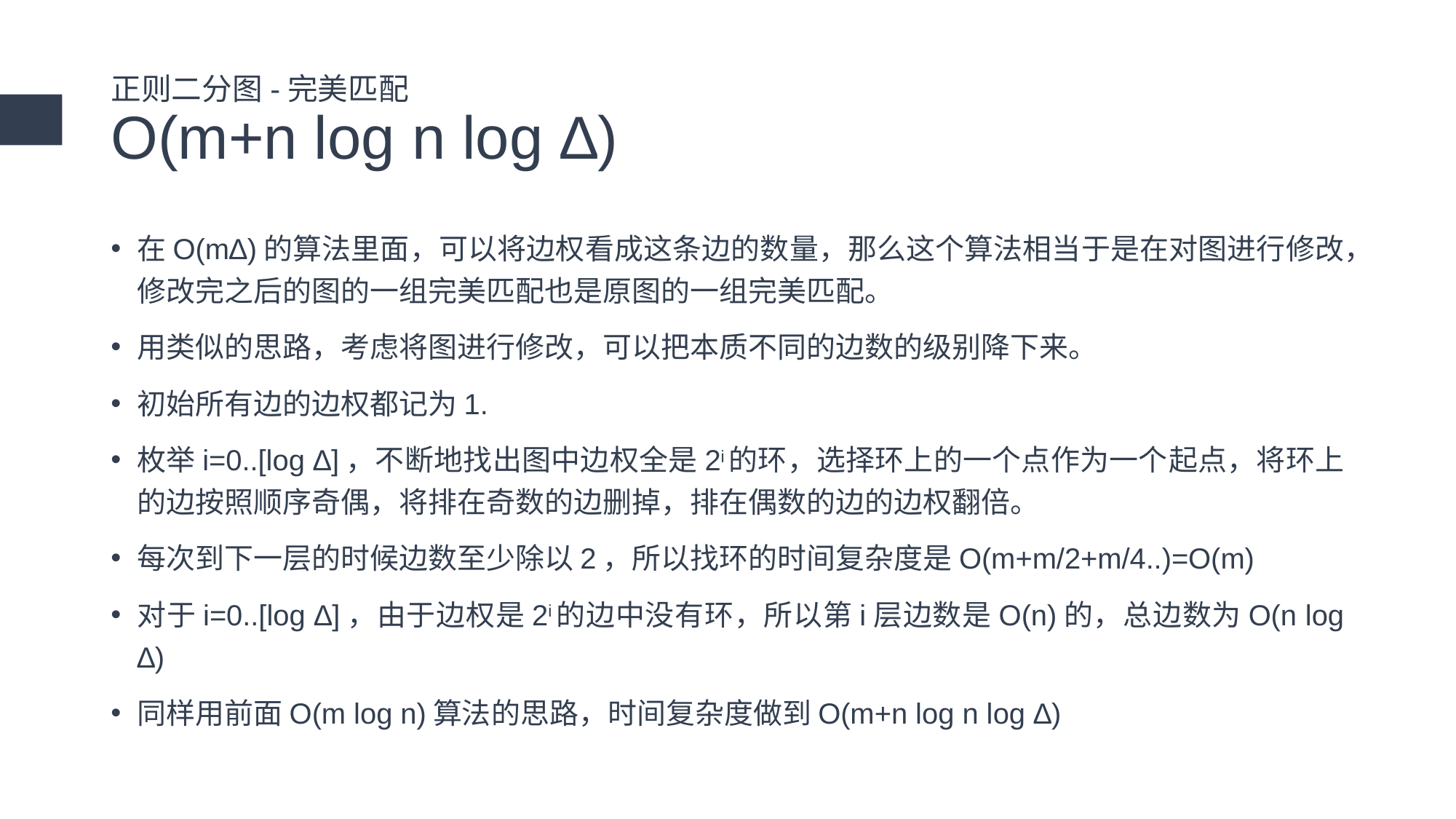

# 正则二分图-完美匹配 O(m+n log n log ∆)
在O(m∆)的算法里面，可以将边权看成这条边的数量，那么这个算法相当于是在对图进行修改，修改完之后的图的一组完美匹配也是原图的一组完美匹配。
用类似的思路，考虑将图进行修改，可以把本质不同的边数的级别降下来。
初始所有边的边权都记为1.
枚举i=0..[log ∆]，不断地找出图中边权全是2i的环，选择环上的一个点作为一个起点，将环上的边按照顺序奇偶，将排在奇数的边删掉，排在偶数的边的边权翻倍。
每次到下一层的时候边数至少除以2，所以找环的时间复杂度是O(m+m/2+m/4..)=O(m)
对于i=0..[log ∆]，由于边权是2i的边中没有环，所以第i层边数是O(n)的，总边数为O(n log ∆)
同样用前面O(m log n)算法的思路，时间复杂度做到O(m+n log n log ∆)